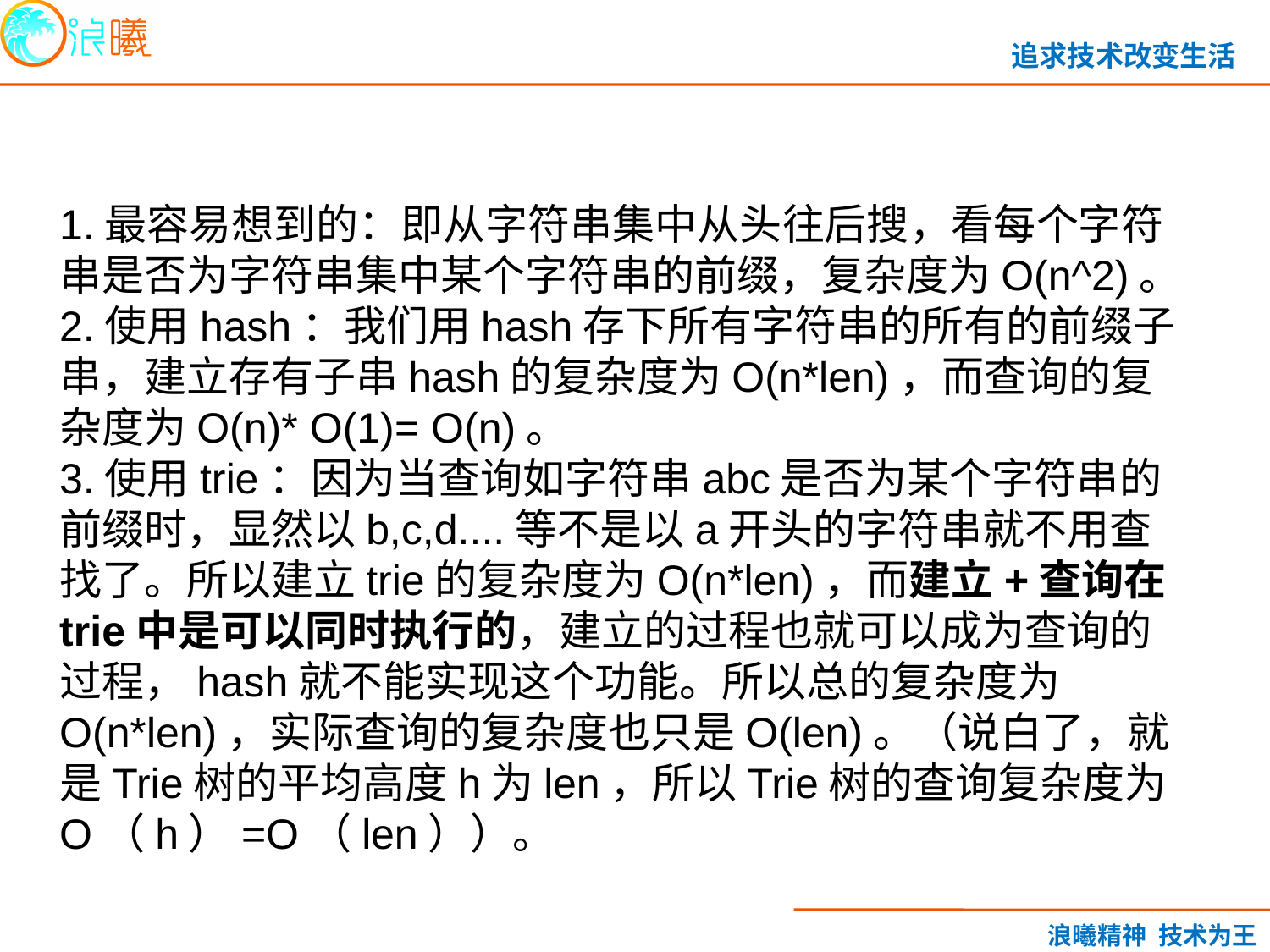

1.最容易想到的：即从字符串集中从头往后搜，看每个字符串是否为字符串集中某个字符串的前缀，复杂度为O(n^2)。
2.使用hash：我们用hash存下所有字符串的所有的前缀子串，建立存有子串hash的复杂度为O(n*len)，而查询的复杂度为O(n)* O(1)= O(n)。
3.使用trie：因为当查询如字符串abc是否为某个字符串的前缀时，显然以b,c,d....等不是以a开头的字符串就不用查找了。所以建立trie的复杂度为O(n*len)，而建立+查询在trie中是可以同时执行的，建立的过程也就可以成为查询的过程，hash就不能实现这个功能。所以总的复杂度为O(n*len)，实际查询的复杂度也只是O(len)。（说白了，就是Trie树的平均高度h为len，所以Trie树的查询复杂度为O（h）=O（len））。